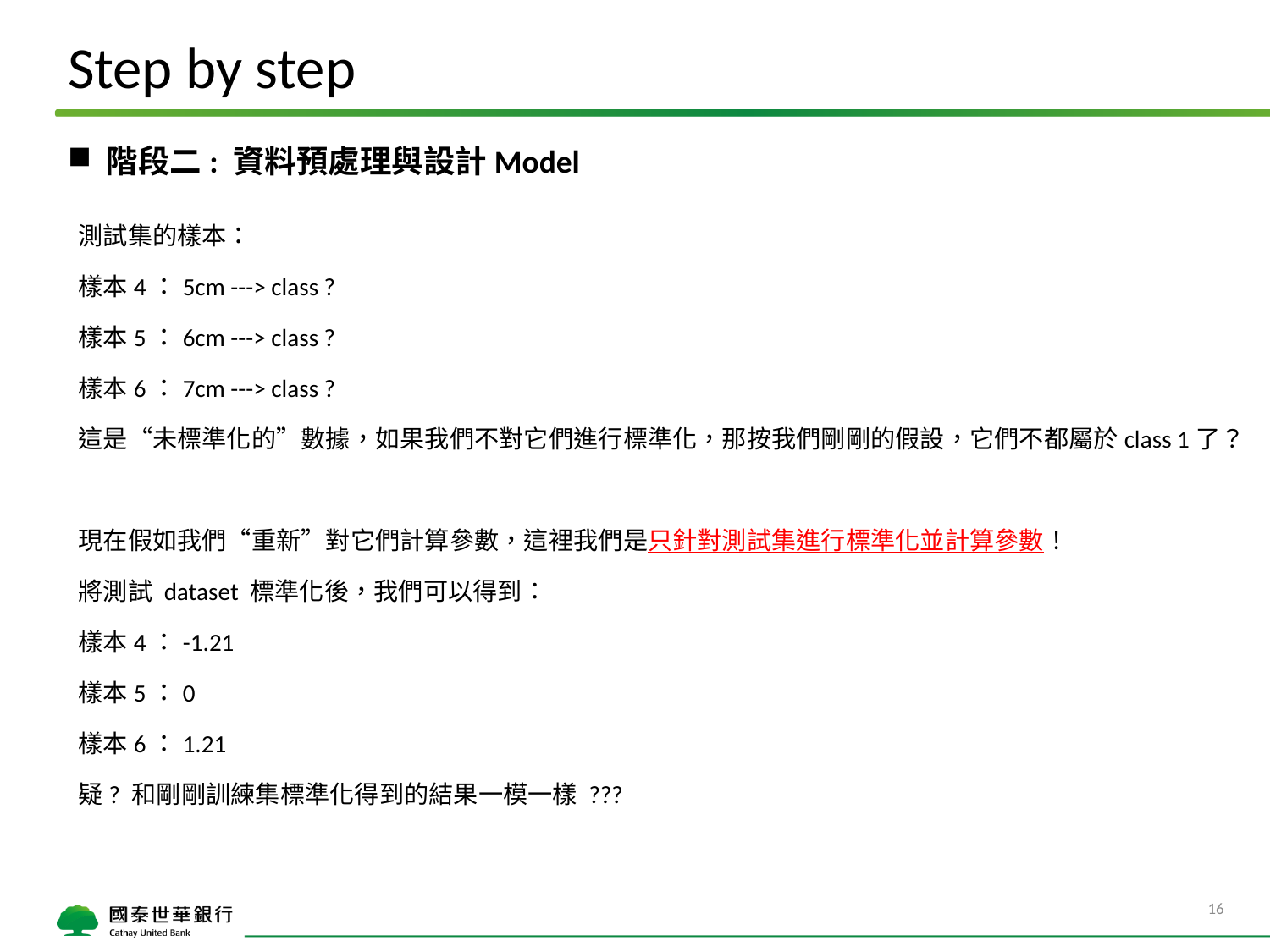

# Step by step
 階段二: 資料預處理與設計Model
測試集的樣本：
樣本4：5cm ---> class ?
樣本5：6cm ---> class ?
樣本6：7cm ---> class ?
這是“未標準化的”數據，如果我們不對它們進行標準化，那按我們剛剛的假設，它們不都屬於class 1了？

現在假如我們“重新”對它們計算參數，這裡我們是只針對測試集進行標準化並計算參數！
將測試 dataset 標準化後，我們可以得到：
樣本4：-1.21
樣本5：0
樣本6：1.21
疑? 和剛剛訓練集標準化得到的結果一模一樣 ???
16